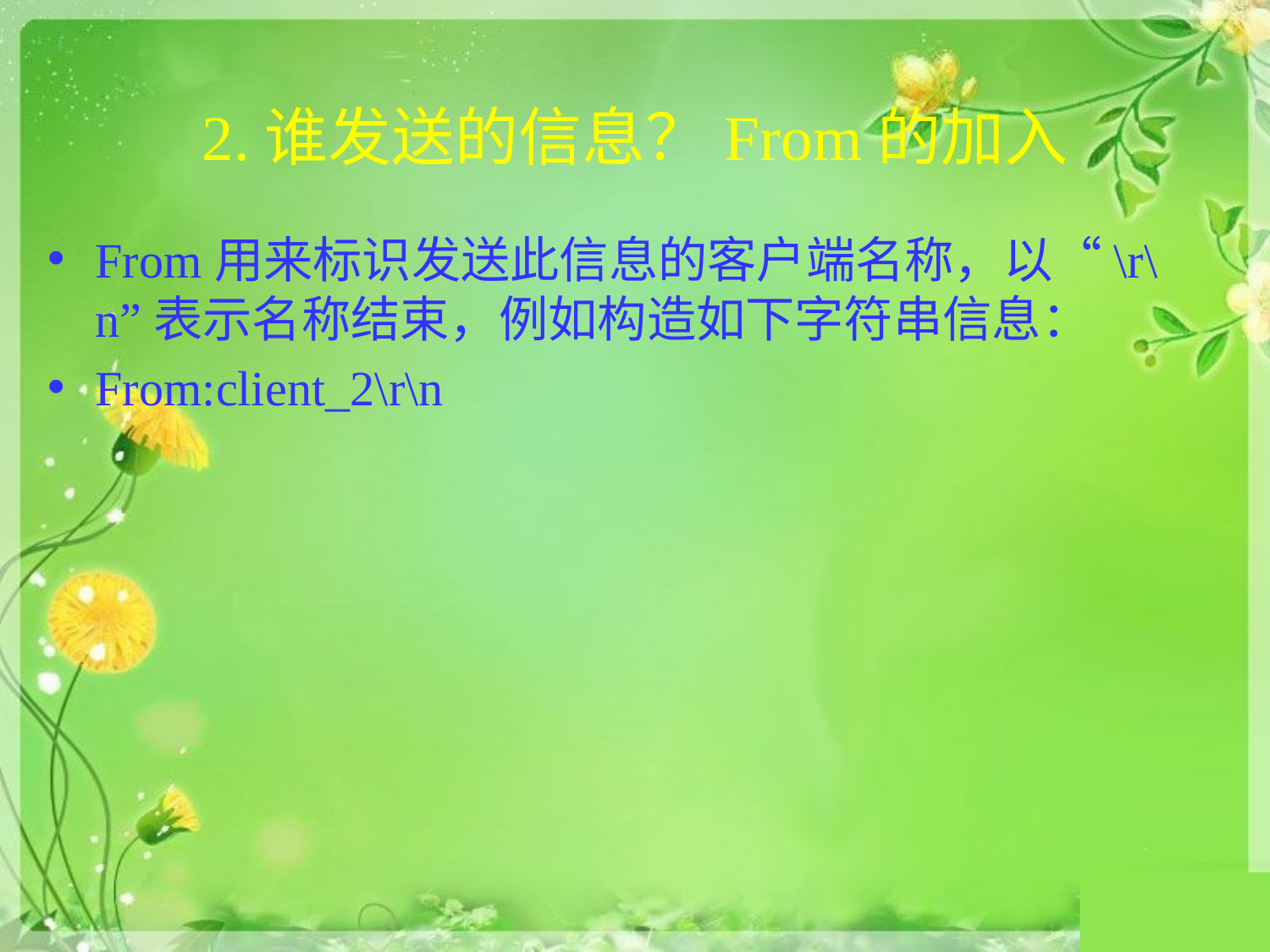

# 2.谁发送的信息？From的加入
From用来标识发送此信息的客户端名称，以“\r\n”表示名称结束，例如构造如下字符串信息：
From:client_2\r\n